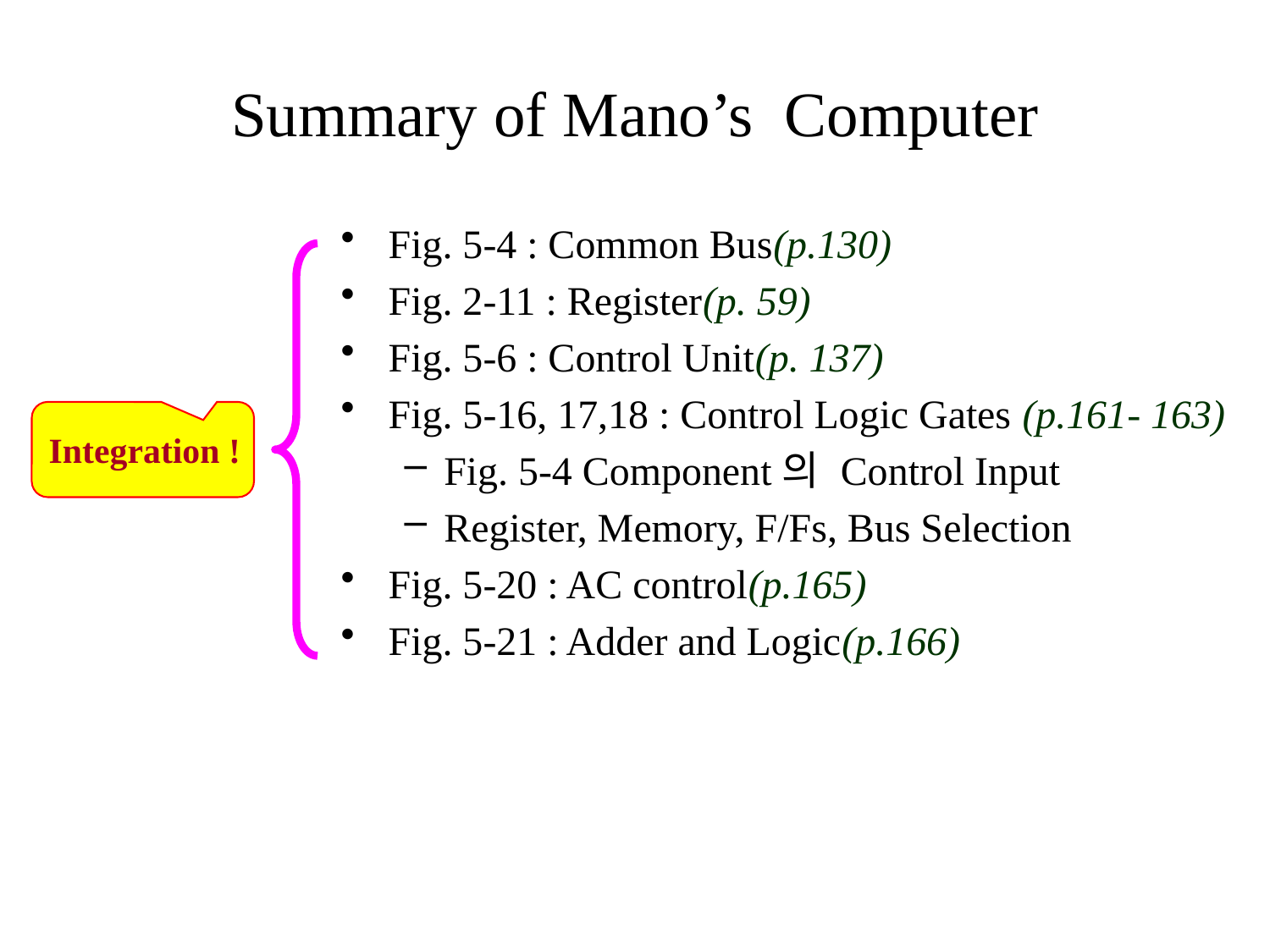

# Summary of Mano’s  Computer
Fig. 5-4 : Common Bus(p.130)
Fig. 2-11 : Register(p. 59)
Fig. 5-6 : Control Unit(p. 137)
Fig. 5-16, 17,18 : Control Logic Gates (p.161- 163)
Fig. 5-4 Component의 Control Input
Register, Memory, F/Fs, Bus Selection
Fig. 5-20 : AC control(p.165)
Fig. 5-21 : Adder and Logic(p.166)

Integration !